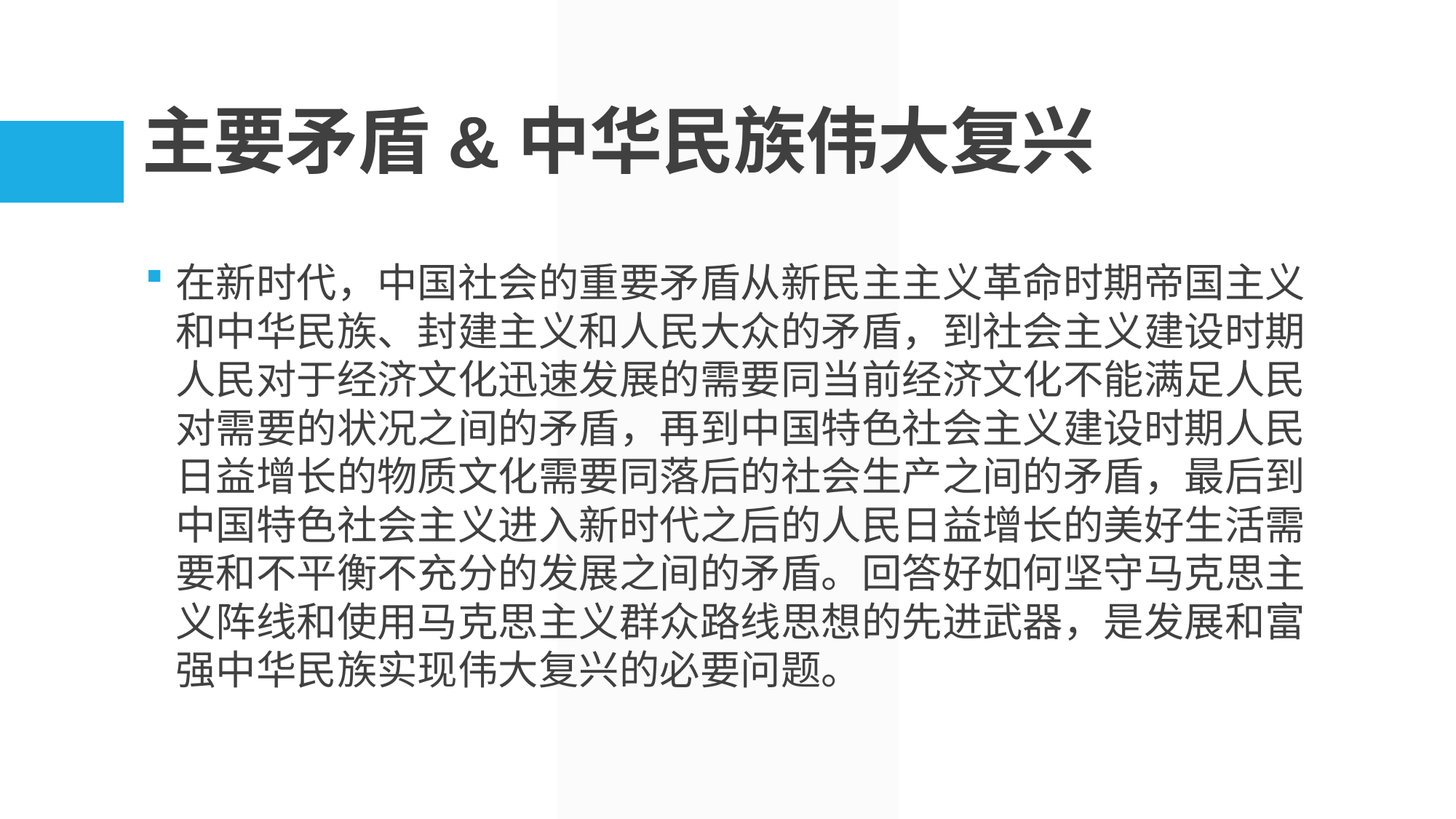

# 主要矛盾&中华民族伟大复兴

在新时代，中国社会的重要矛盾从新民主主义革命时期帝国主义和中华民族、封建主义和人民大众的矛盾，到社会主义建设时期人民对于经济文化迅速发展的需要同当前经济文化不能满足人民对需要的状况之间的矛盾，再到中国特色社会主义建设时期人民日益增长的物质文化需要同落后的社会生产之间的矛盾，最后到中国特色社会主义进入新时代之后的人民日益增长的美好生活需要和不平衡不充分的发展之间的矛盾。回答好如何坚守马克思主义阵线和使用马克思主义群众路线思想的先进武器，是发展和富强中华民族实现伟大复兴的必要问题。